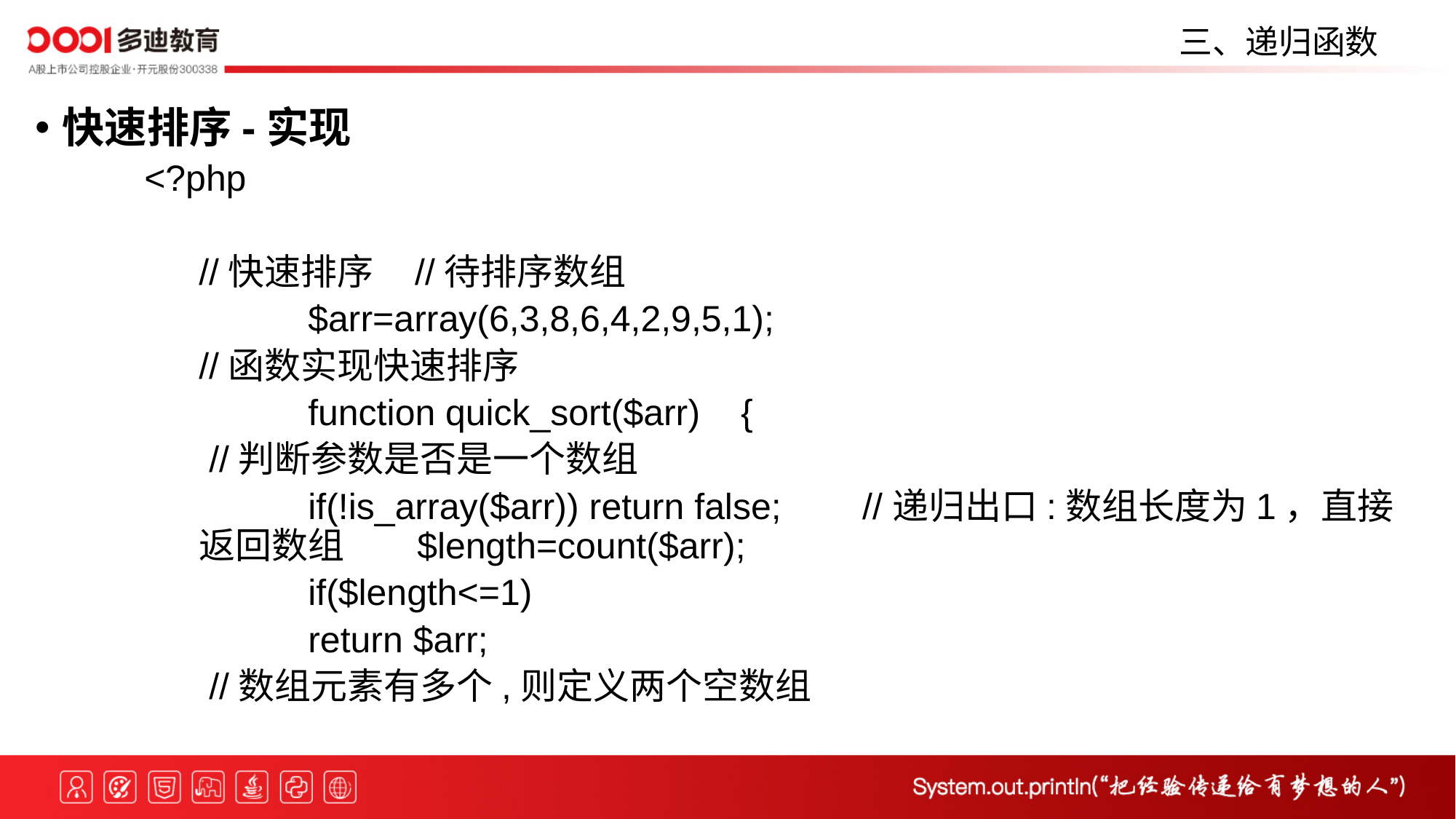

三、递归函数
快速排序-实现
<?php

//快速排序    //待排序数组
	$arr=array(6,3,8,6,4,2,9,5,1);
//函数实现快速排序
	function quick_sort($arr)    {
 //判断参数是否是一个数组
	if(!is_array($arr)) return false;        //递归出口:数组长度为1，直接返回数组        	$length=count($arr);
	if($length<=1)
	return $arr;
 //数组元素有多个,则定义两个空数组